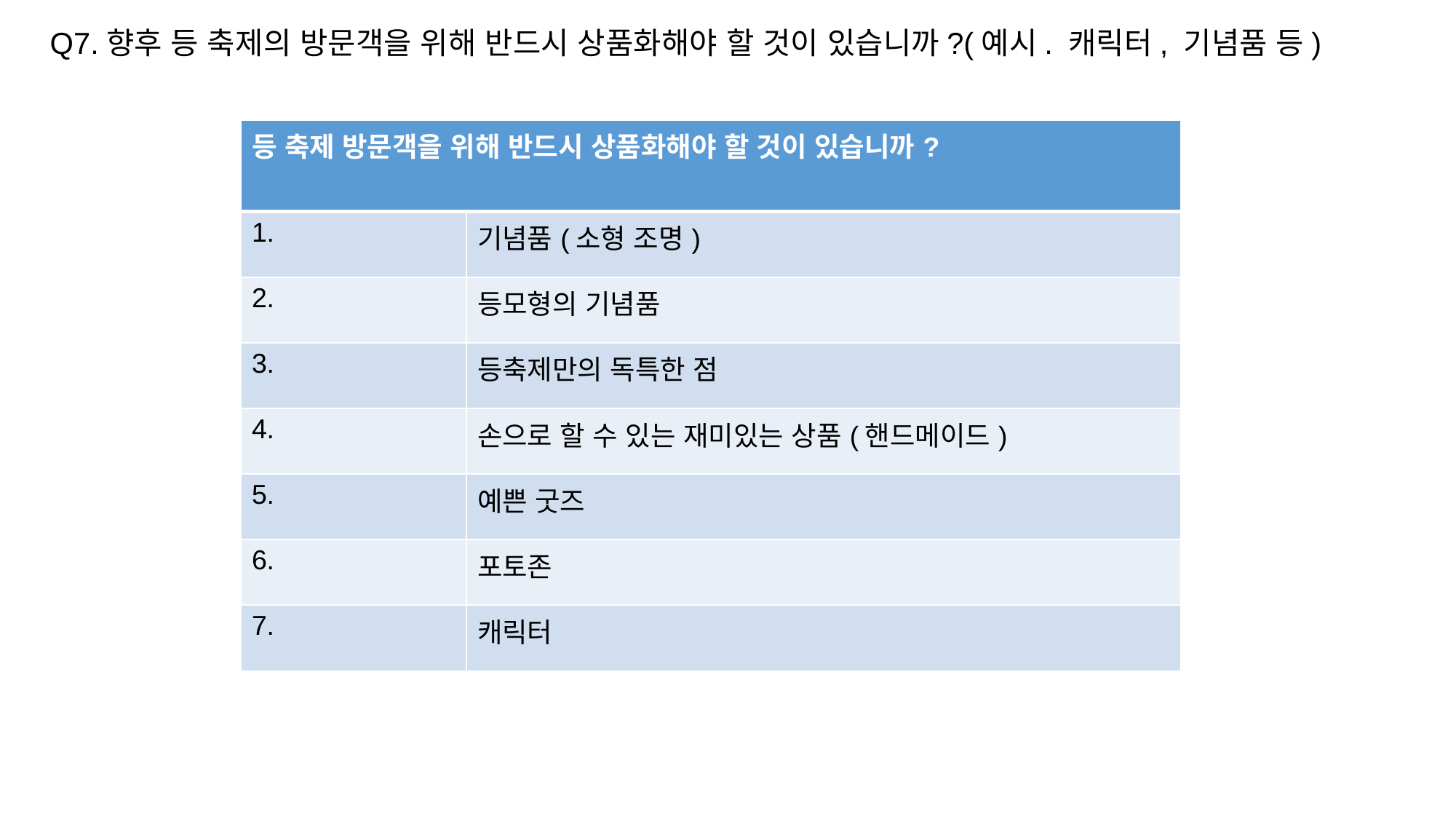

Q7.향후 등 축제의 방문객을 위해 반드시 상품화해야 할 것이 있습니까?(예시. 캐릭터, 기념품 등)
| 등 축제 방문객을 위해 반드시 상품화해야 할 것이 있습니까? |  |
| --- | --- |
| 1. | 기념품(소형 조명) |
| 2. | 등모형의 기념품 |
| 3. | 등축제만의 독특한 점 |
| 4. | 손으로 할 수 있는 재미있는 상품(핸드메이드) |
| 5. | 예쁜 굿즈 |
| 6. | 포토존 |
| 7. | 캐릭터 |